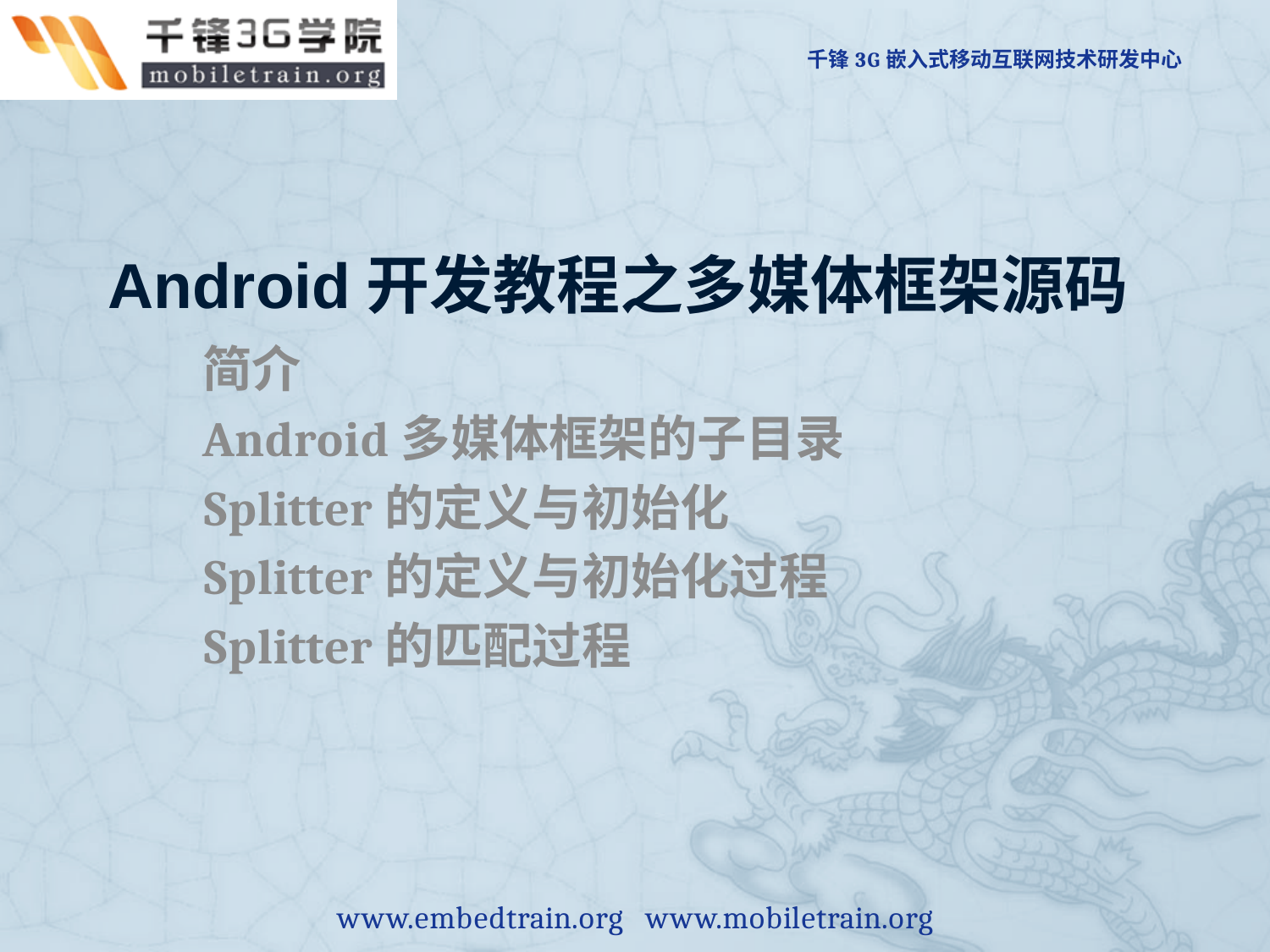

# Android开发教程之多媒体框架源码
简介
Android多媒体框架的子目录
Splitter的定义与初始化
Splitter的定义与初始化过程
Splitter的匹配过程